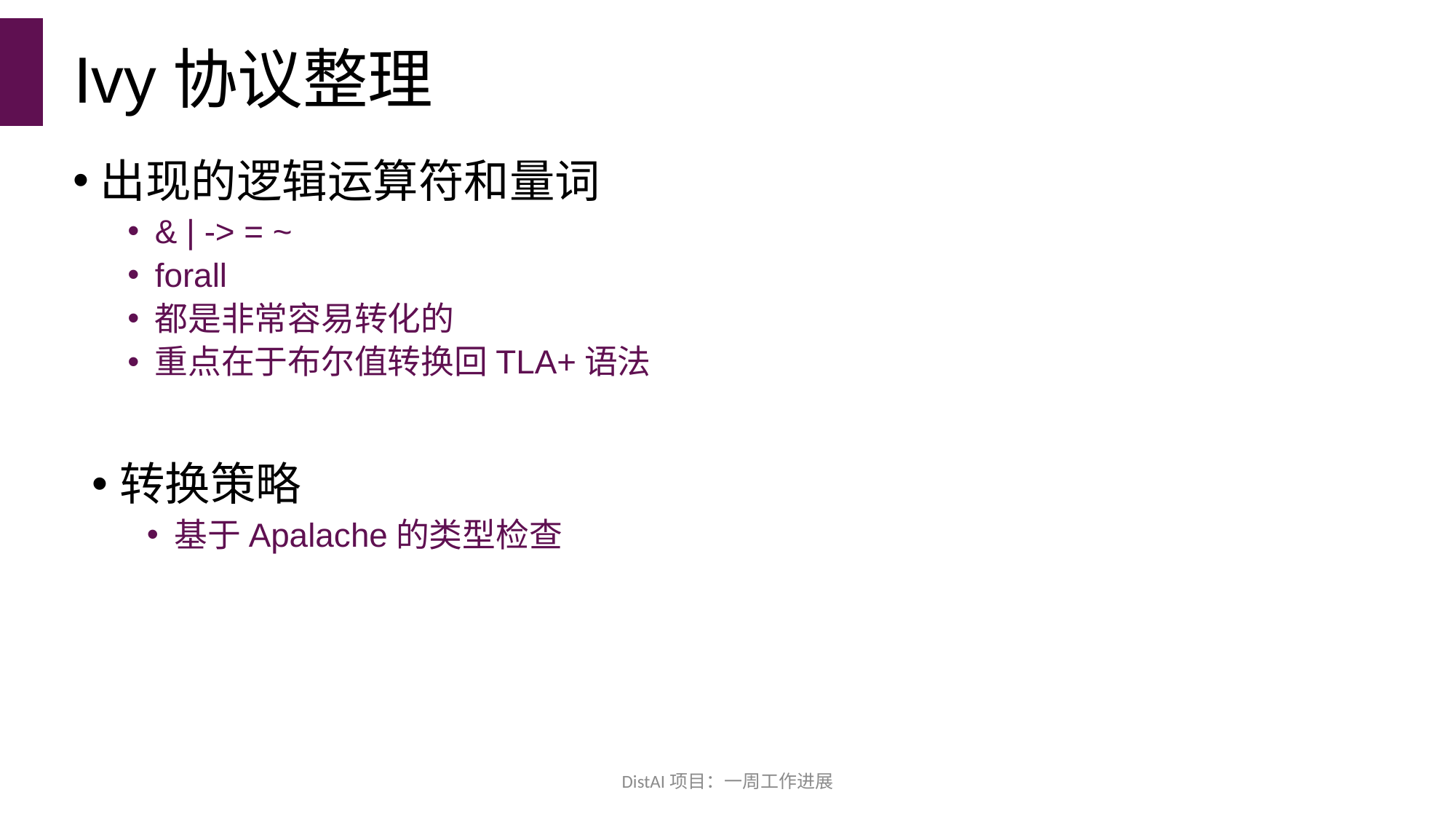

# Ivy协议整理
出现的逻辑运算符和量词
& | -> = ~
forall
都是非常容易转化的
重点在于布尔值转换回TLA+语法
转换策略
基于Apalache的类型检查

DistAI项目：一周工作进展
2